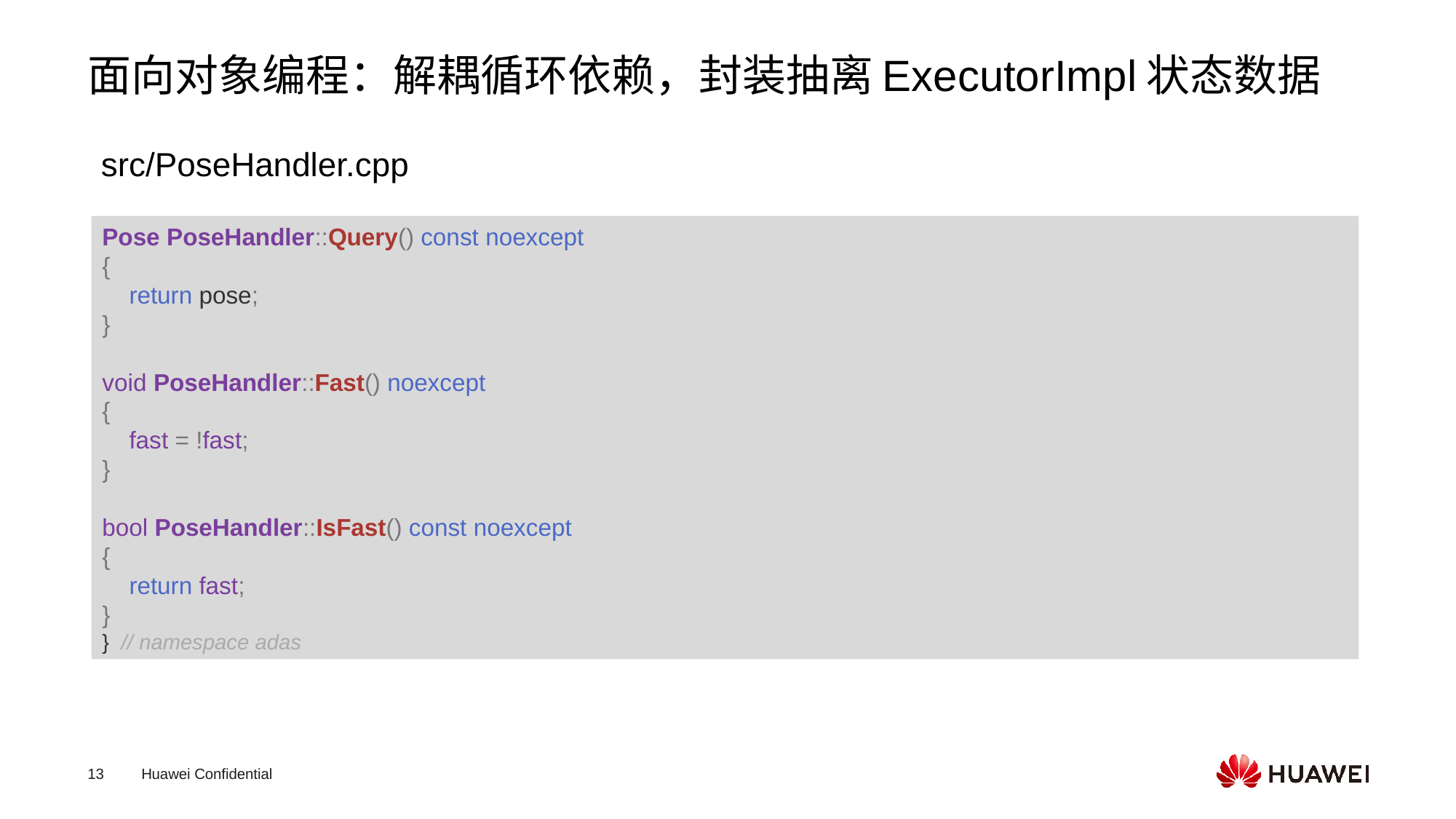

# 面向对象编程：解耦循环依赖，封装抽离ExecutorImpl状态数据
src/PoseHandler.cpp
Pose PoseHandler::Query() const noexcept
{
    return pose;
}

void PoseHandler::Fast() noexcept
{
    fast = !fast;
}
bool PoseHandler::IsFast() const noexcept
{
    return fast;
}
}  // namespace adas